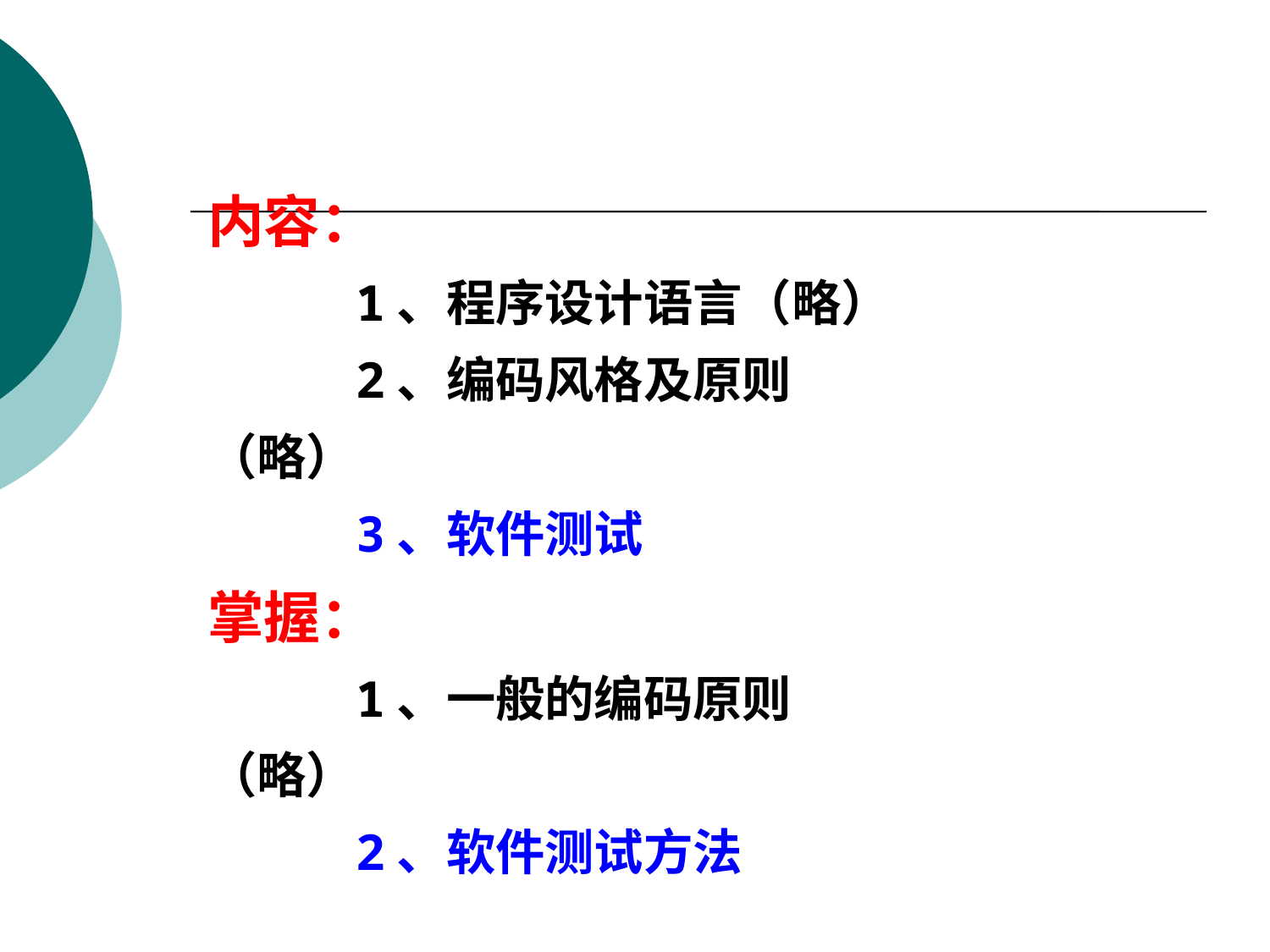

内容：
     1、程序设计语言（略）
     2、编码风格及原则（略）
     3、软件测试
掌握：
     1、一般的编码原则（略）
     2、软件测试方法